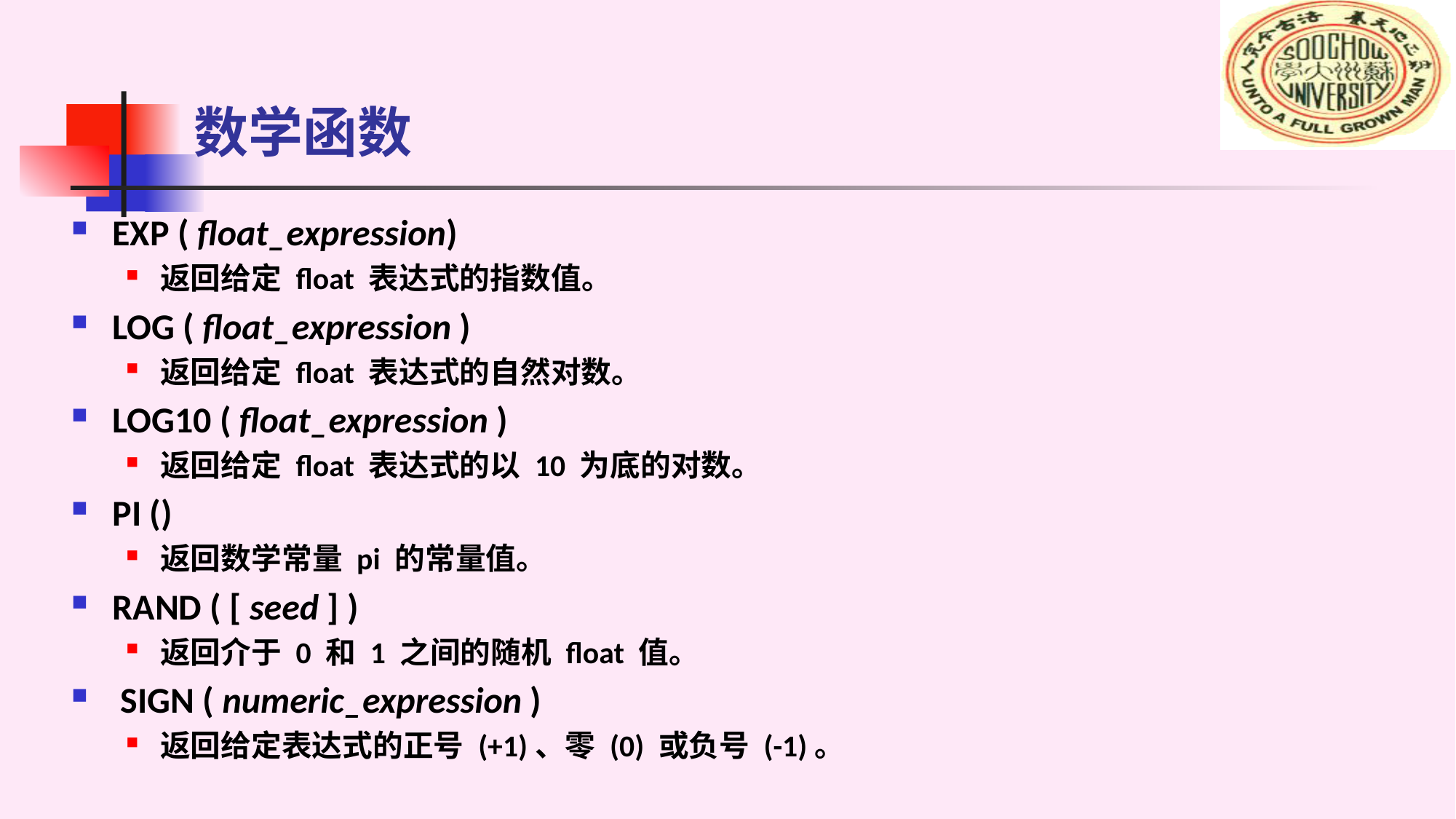

# 数学函数
EXP ( float_expression)
返回给定 float 表达式的指数值。
LOG ( float_expression )
返回给定 float 表达式的自然对数。
LOG10 ( float_expression )
返回给定 float 表达式的以 10 为底的对数。
PI ()
返回数学常量 pi 的常量值。
RAND ( [ seed ] )
返回介于 0 和 1 之间的随机 float 值。
 SIGN ( numeric_expression )
返回给定表达式的正号 (+1)、零 (0) 或负号 (-1)。